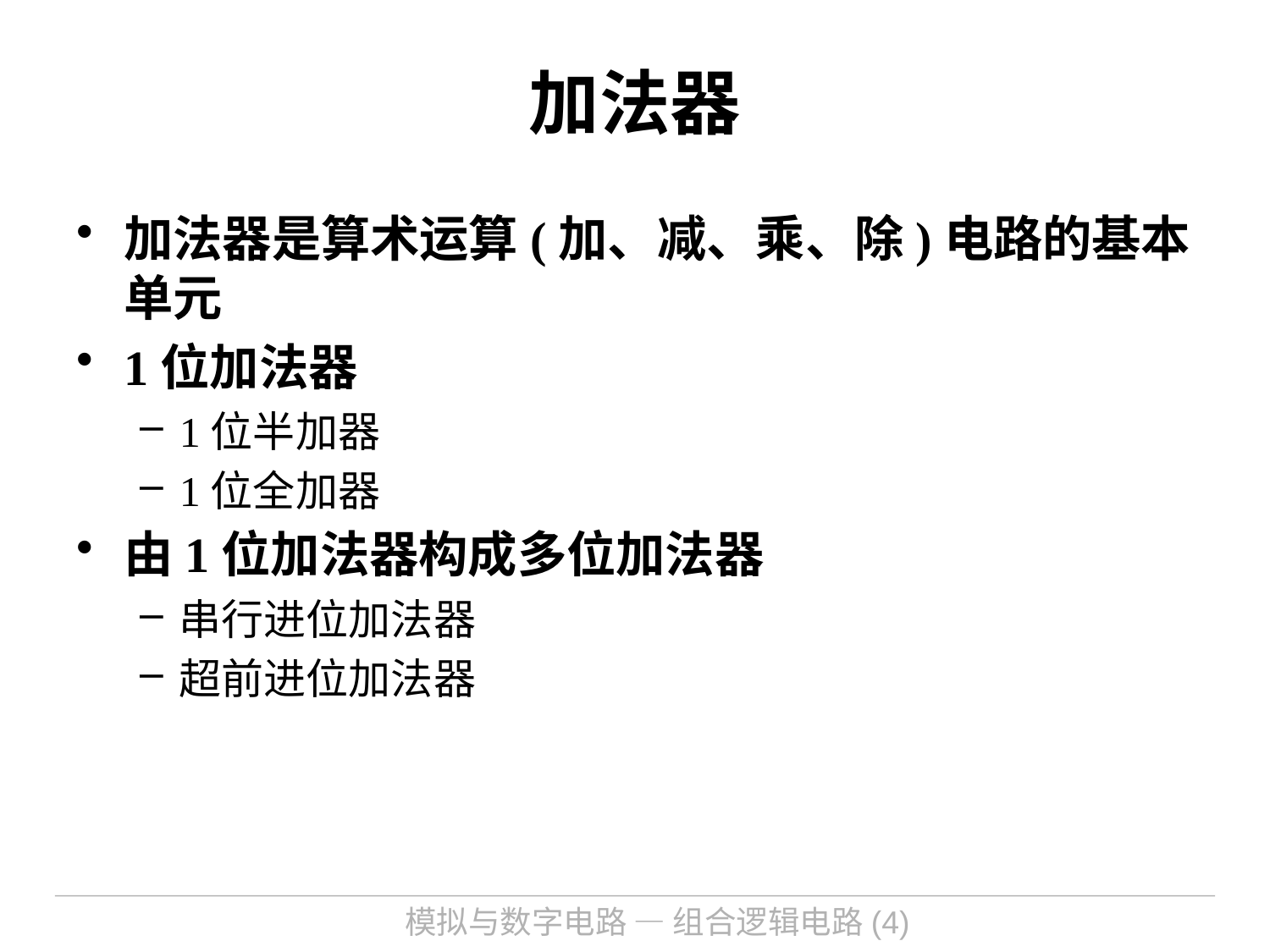

# 加法器
加法器是算术运算(加、减、乘、除)电路的基本单元
1位加法器
1位半加器
1位全加器
由1位加法器构成多位加法器
串行进位加法器
超前进位加法器

模拟与数字电路 — 组合逻辑电路(4)
8